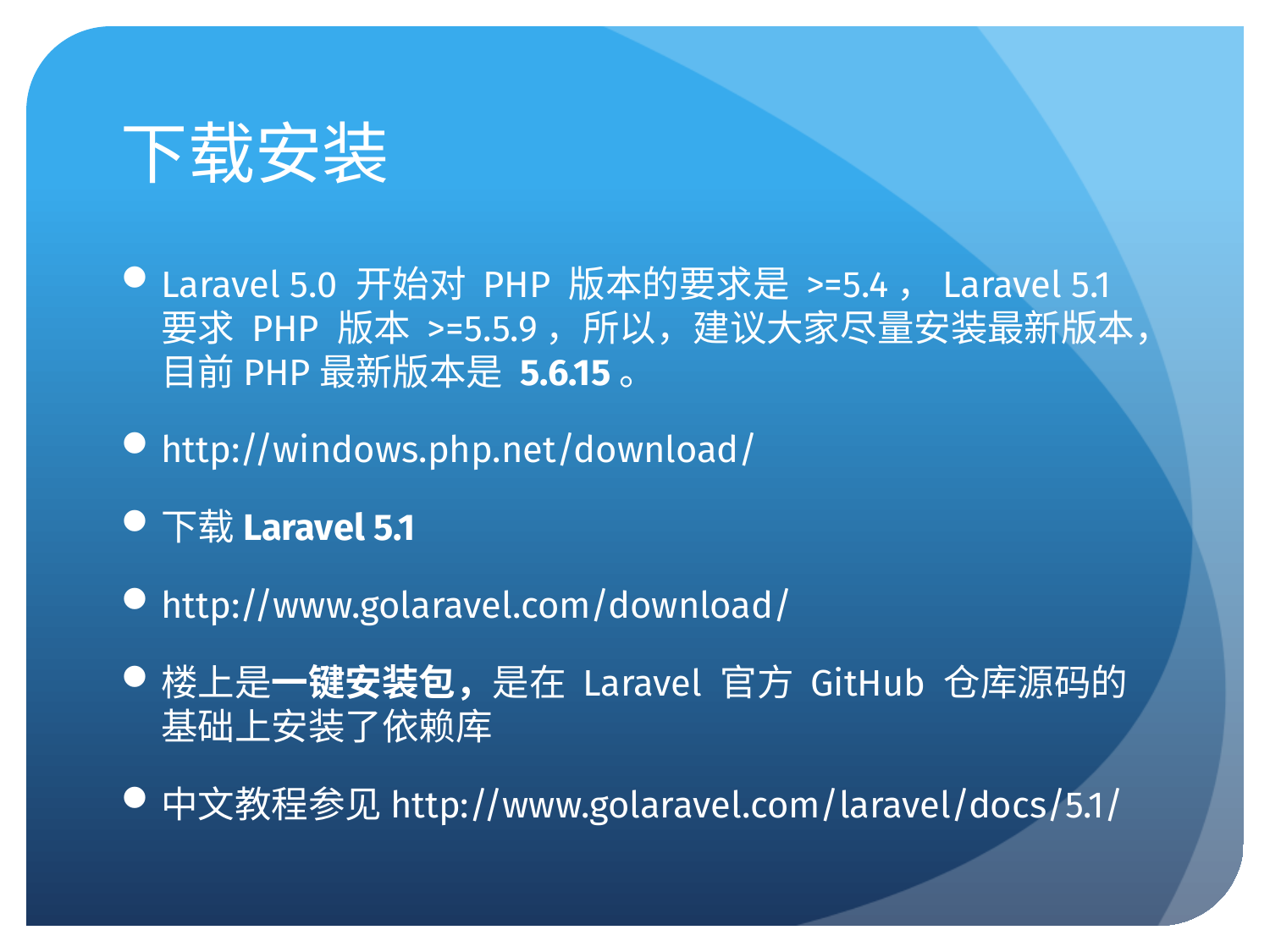

# 下载安装
Laravel 5.0 开始对 PHP 版本的要求是 >=5.4，Laravel 5.1 要求 PHP 版本 >=5.5.9，所以，建议大家尽量安装最新版本，目前PHP最新版本是 5.6.15。
http://windows.php.net/download/
下载Laravel 5.1
http://www.golaravel.com/download/
楼上是一键安装包，是在 Laravel 官方 GitHub 仓库源码的基础上安装了依赖库
中文教程参见http://www.golaravel.com/laravel/docs/5.1/